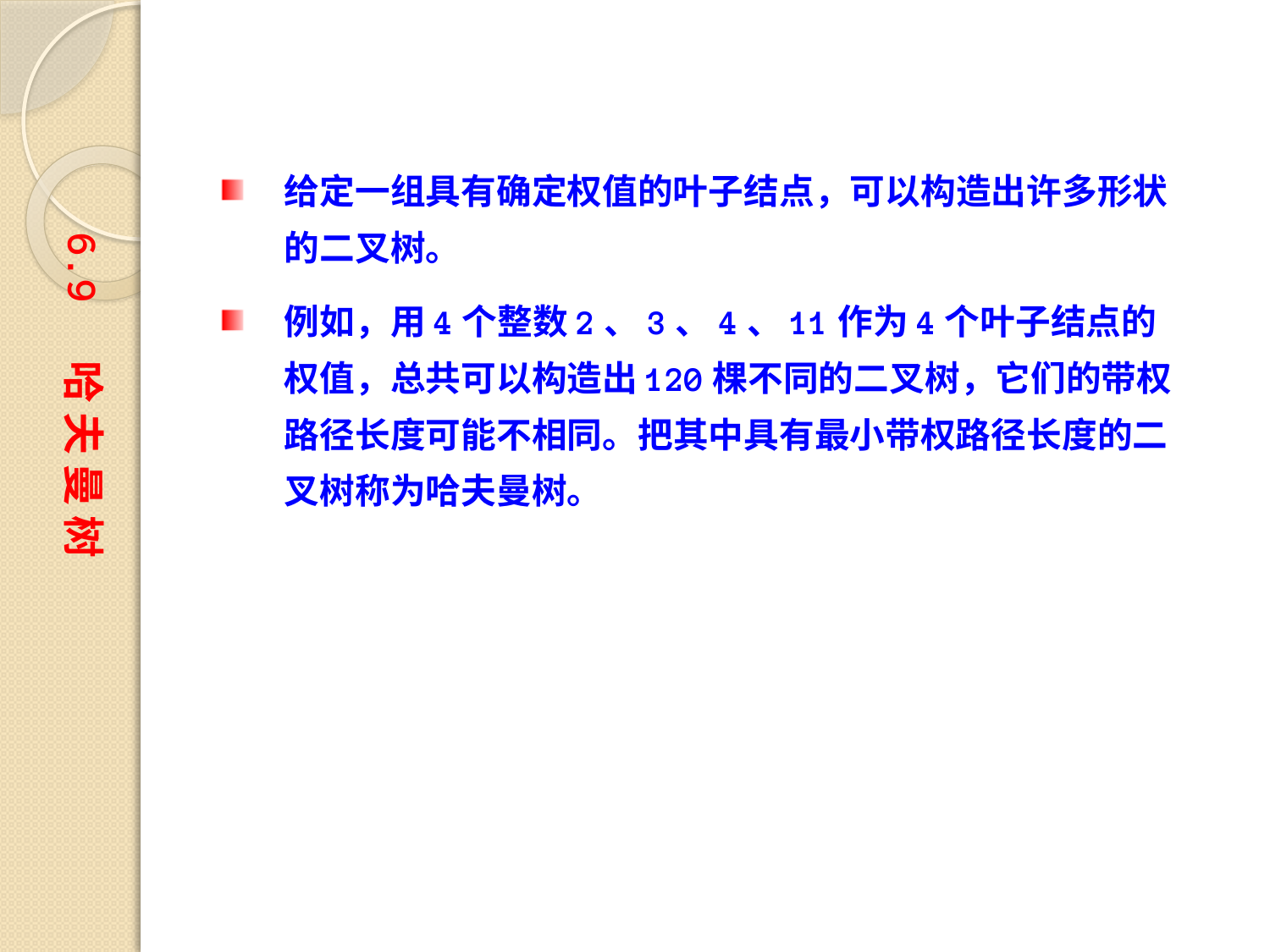

给定一组具有确定权值的叶子结点，可以构造出许多形状的二叉树。
例如，用4个整数2、3、4、11作为4个叶子结点的权值，总共可以构造出120棵不同的二叉树，它们的带权路径长度可能不相同。把其中具有最小带权路径长度的二叉树称为哈夫曼树。
6.9  哈 夫 曼 树